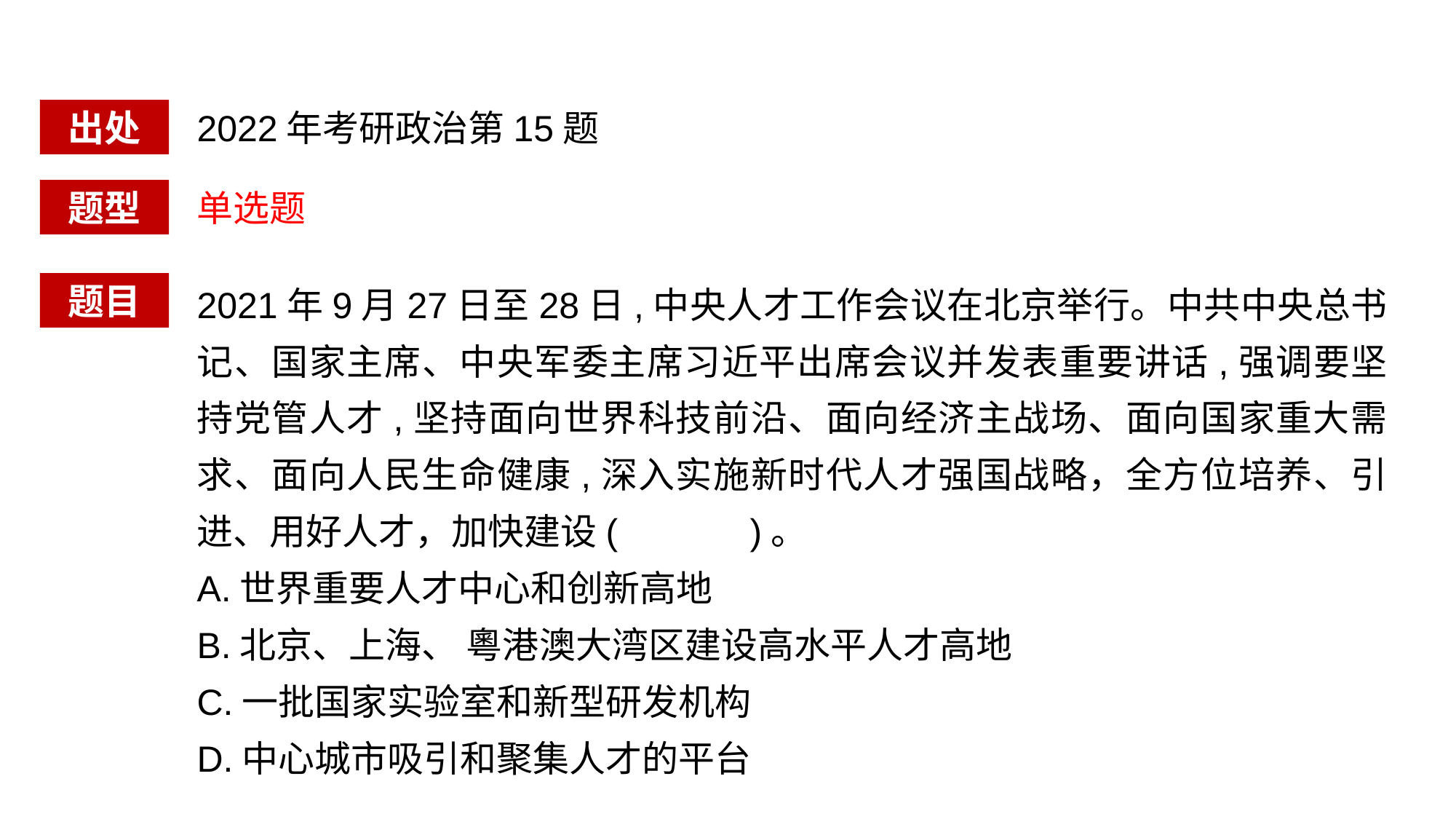

出处
2022年考研政治第15题
题型
单选题
2021年9月27日至28日,中央人才工作会议在北京举行。中共中央总书记、国家主席、中央军委主席习近平出席会议并发表重要讲话,强调要坚持党管人才,坚持面向世界科技前沿、面向经济主战场、面向国家重大需求、面向人民生命健康,深入实施新时代人才强国战略，全方位培养、引进、用好人才，加快建设(             )。
A.世界重要人才中心和创新高地
B.北京、上海、 粵港澳大湾区建设高水平人才高地
C.一批国家实验室和新型研发机构
D.中心城市吸引和聚集人才的平台
题目